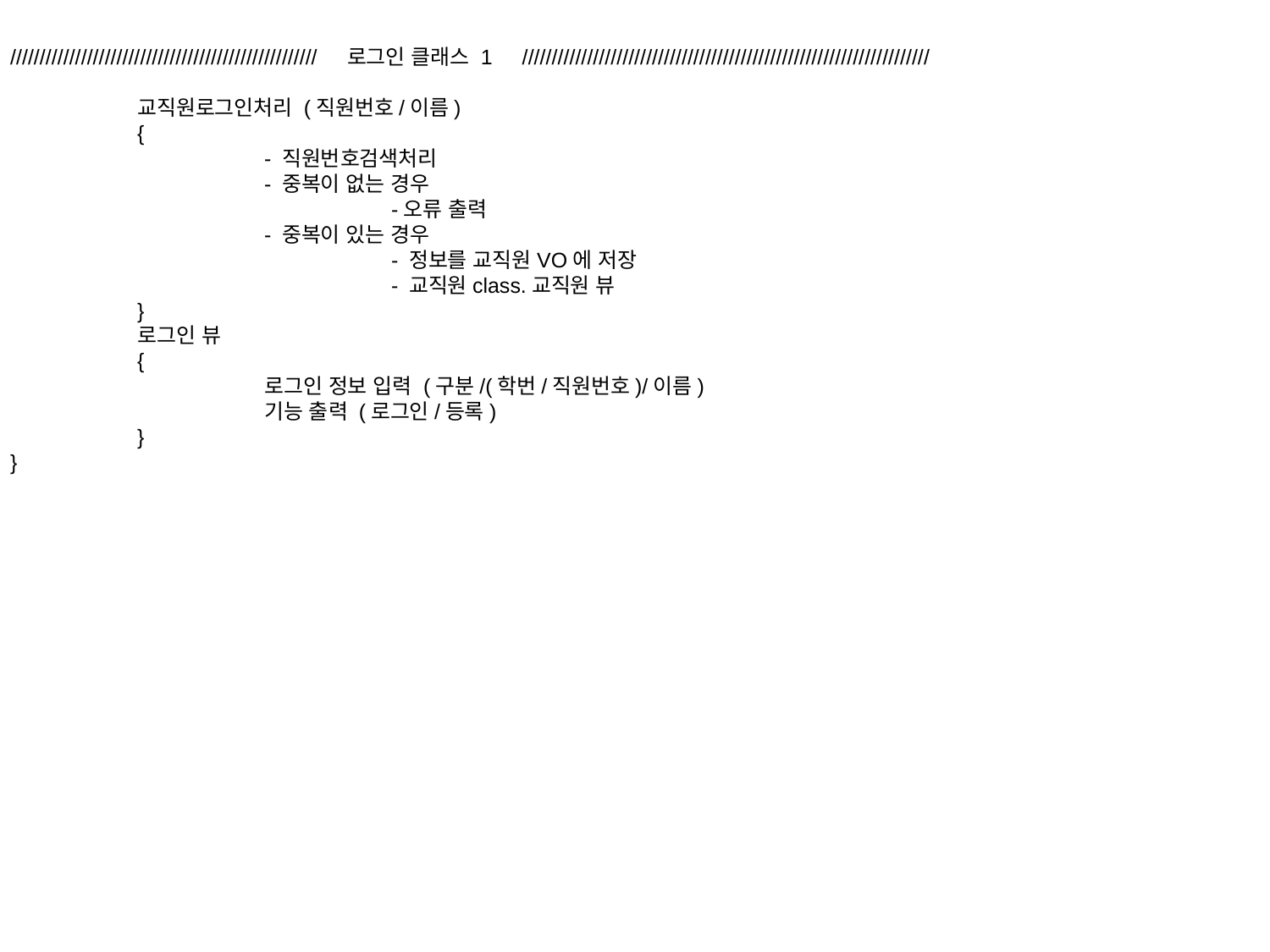

////////////////////////////////////////////////////    로그인 클래스 1     /////////////////////////////////////////////////////////////////////

	교직원로그인처리 (직원번호/이름)
	{
		- 직원번호검색처리
		- 중복이 없는 경우
			-오류 출력
		- 중복이 있는 경우
			- 정보를 교직원VO에 저장
			- 교직원class.교직원 뷰
	}
	로그인 뷰
	{
		로그인 정보 입력 (구분/(학번/직원번호)/이름)
		기능 출력 (로그인/등록)
	}
}